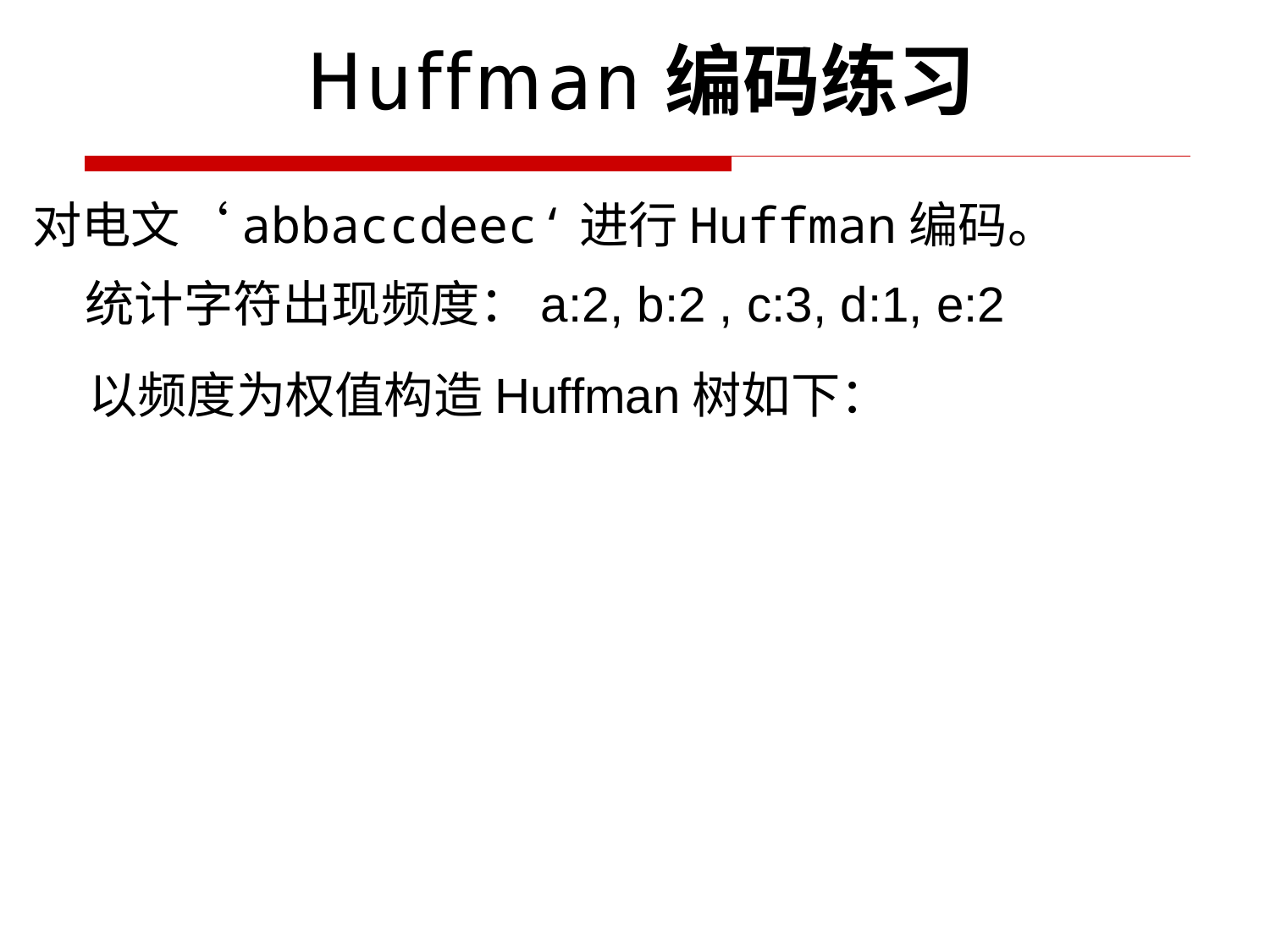

Huffman编码练习
对电文‘abbaccdeec‘进行Huffman编码。
统计字符出现频度：a:2, b:2 , c:3, d:1, e:2
以频度为权值构造Huffman树如下：